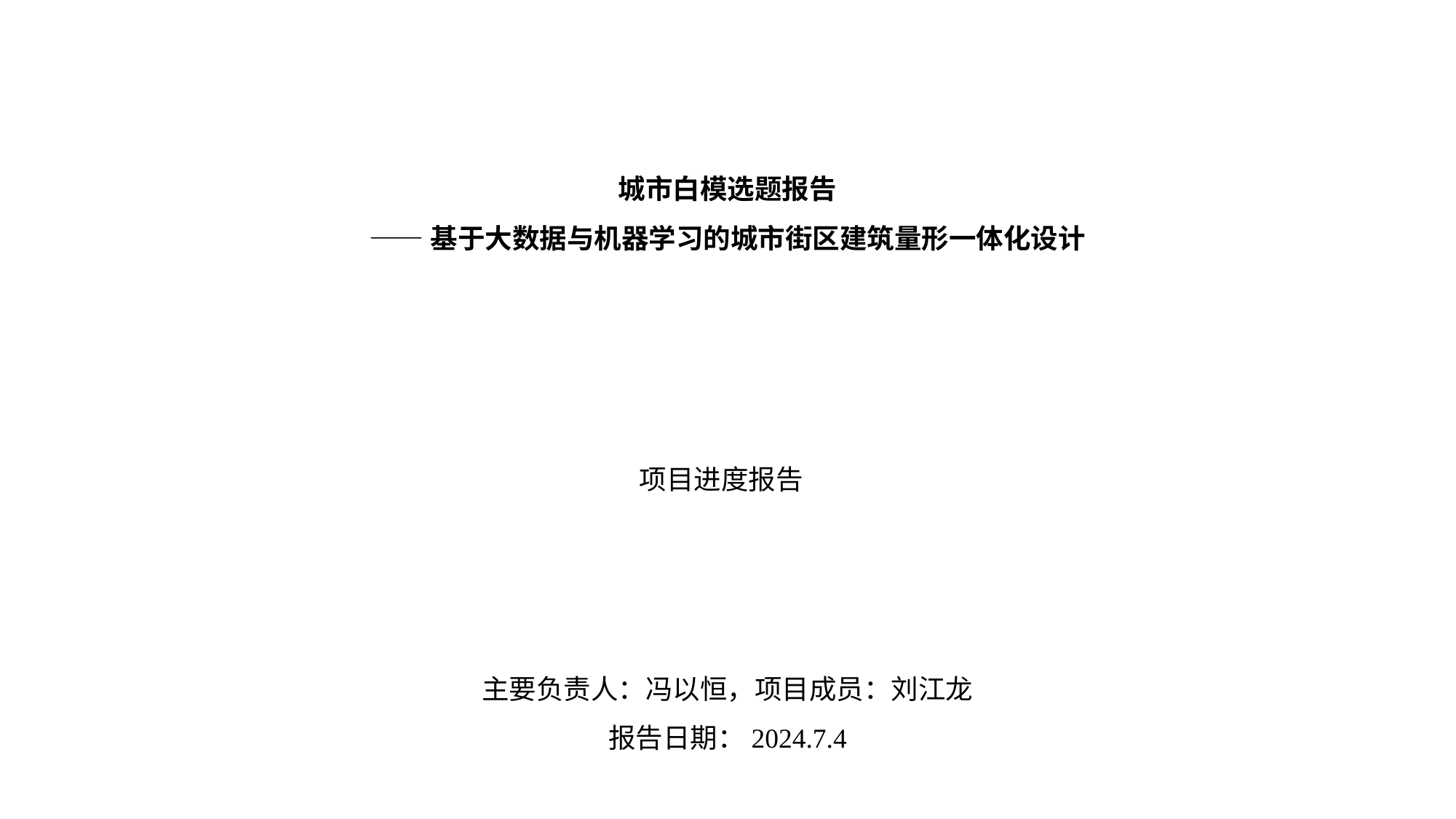

城市白模选题报告
——基于大数据与机器学习的城市街区建筑量形一体化设计
项目进度报告
主要负责人：冯以恒，项目成员：刘江龙
报告日期：2024.7.4